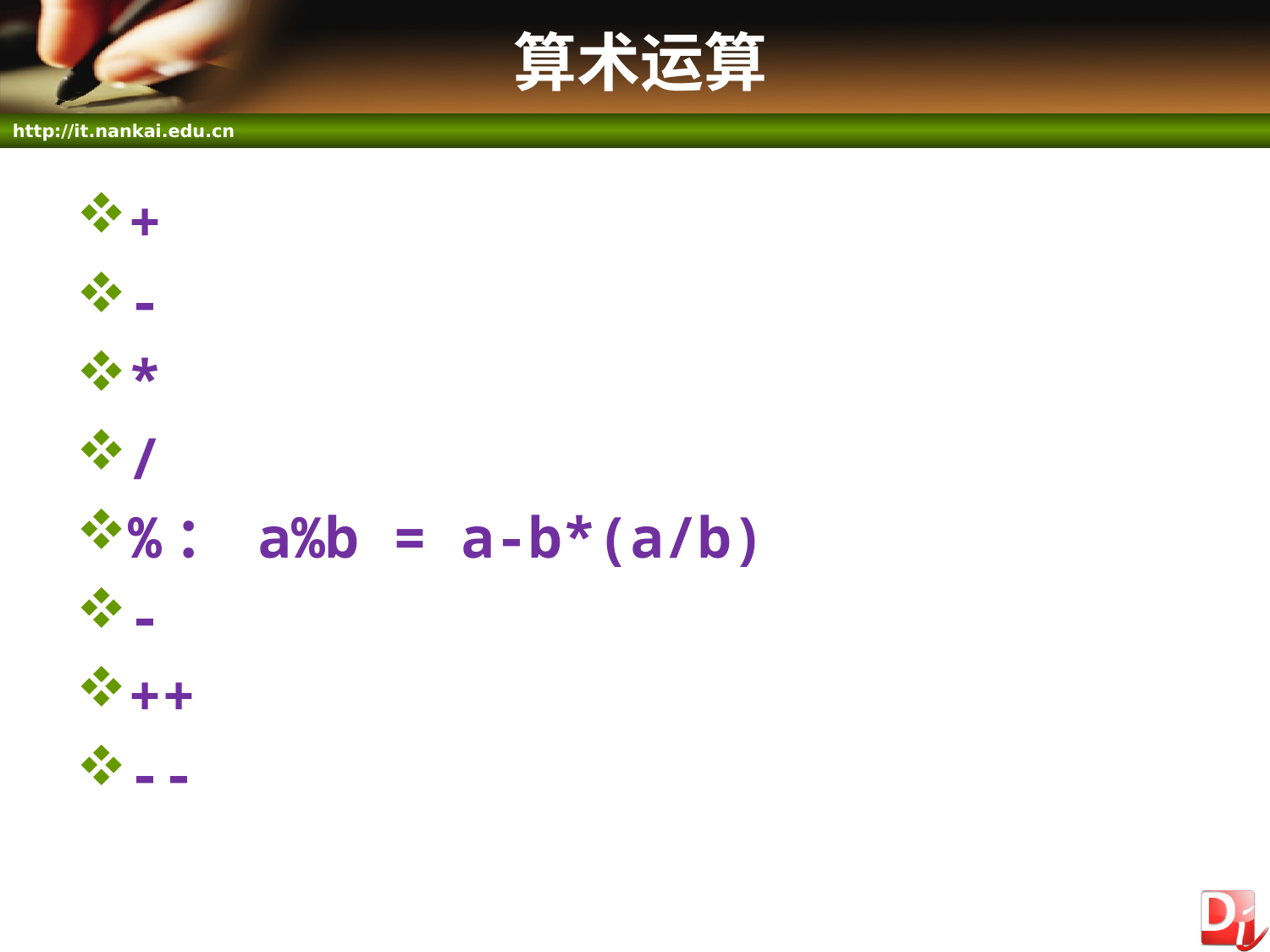

# 算术运算
+
-
*
/
%： a%b = a-b*(a/b)
-
++
--